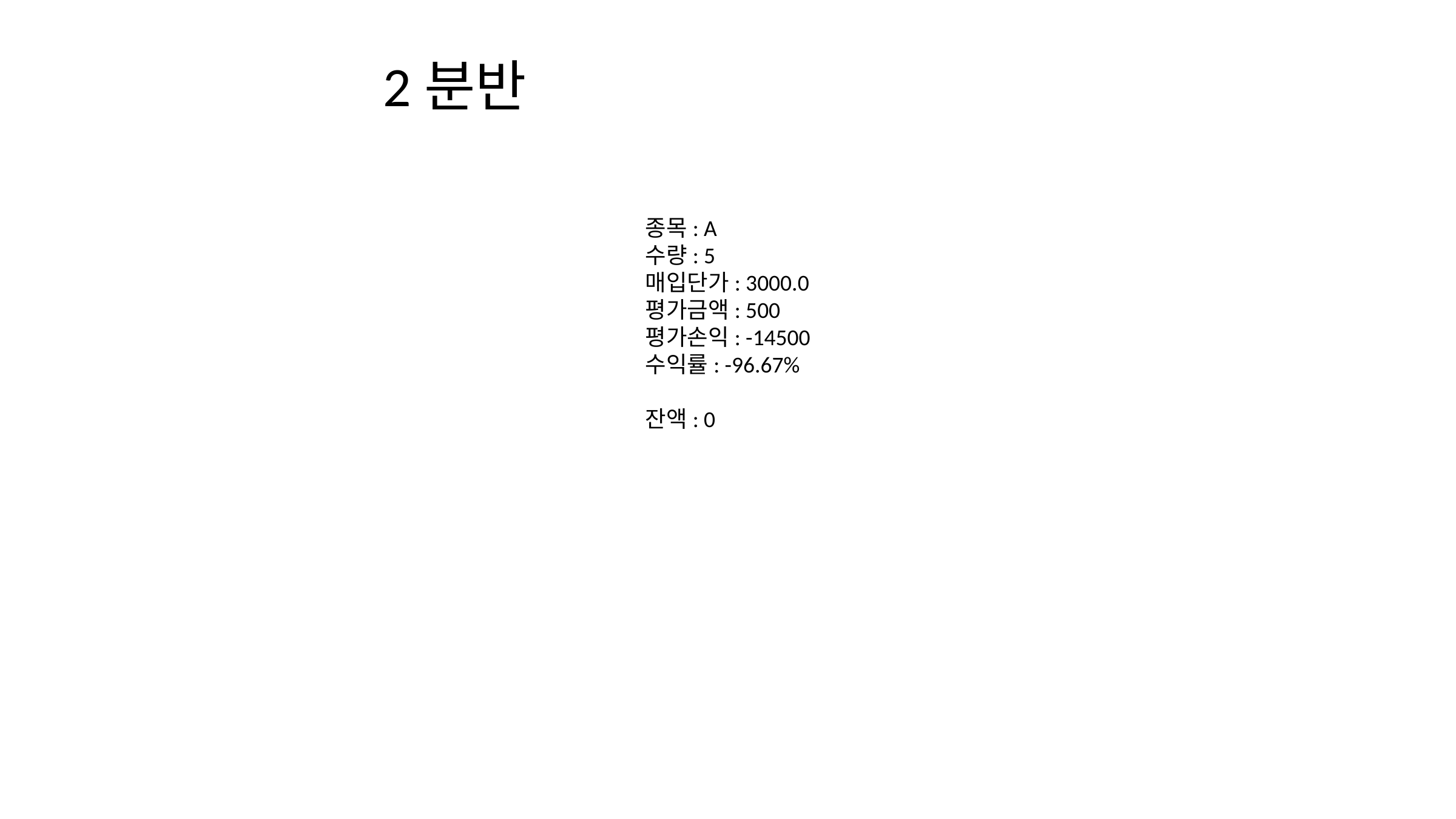

# 2분반

종목: A
수량: 5
매입단가: 3000.0
평가금액: 500
평가손익: -14500
수익률: -96.67%
잔액: 0